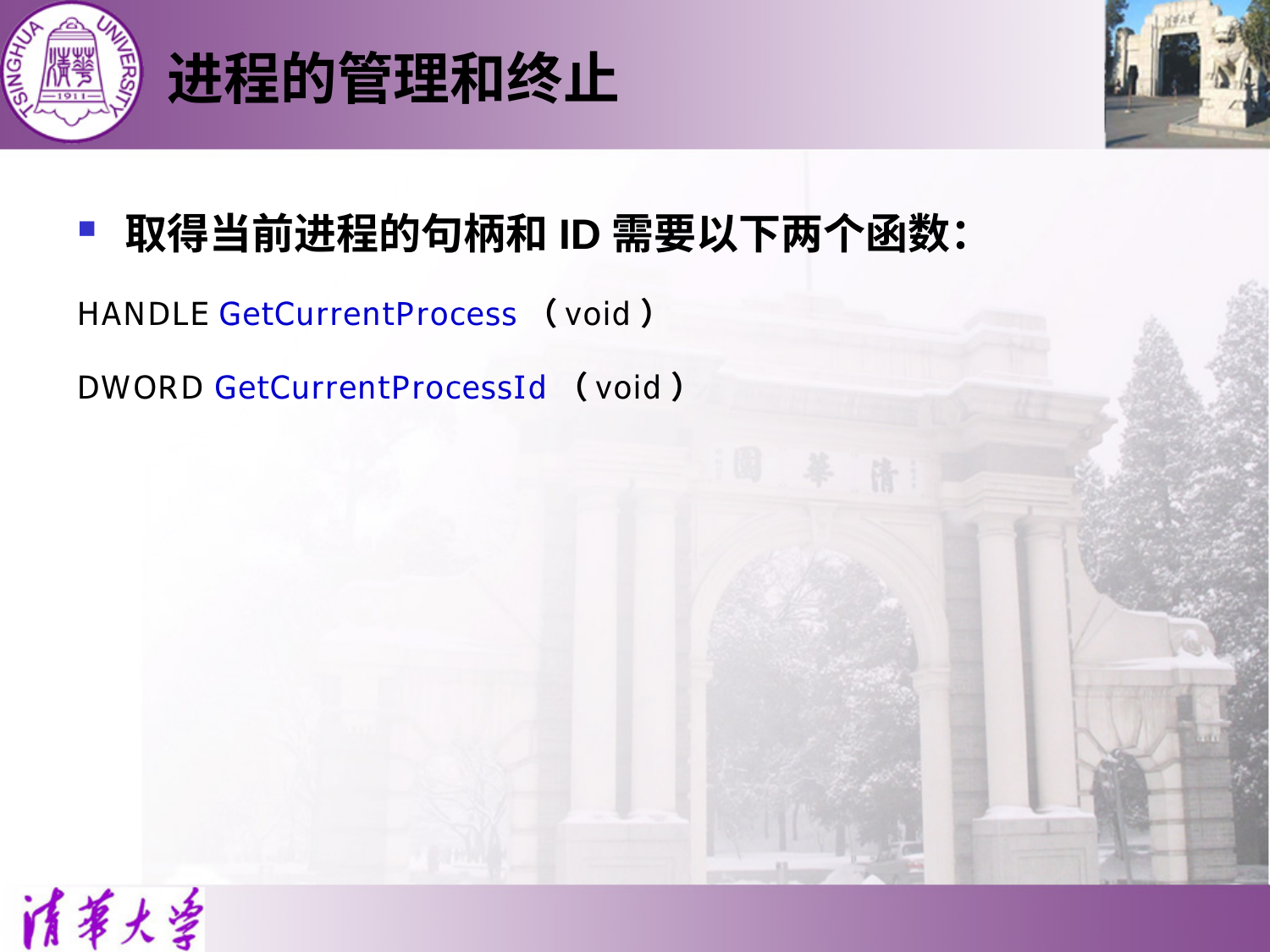

# 进程的管理和终止
取得当前进程的句柄和ID需要以下两个函数：

HANDLE GetCurrentProcess（void）

DWORD GetCurrentProcessId（void）